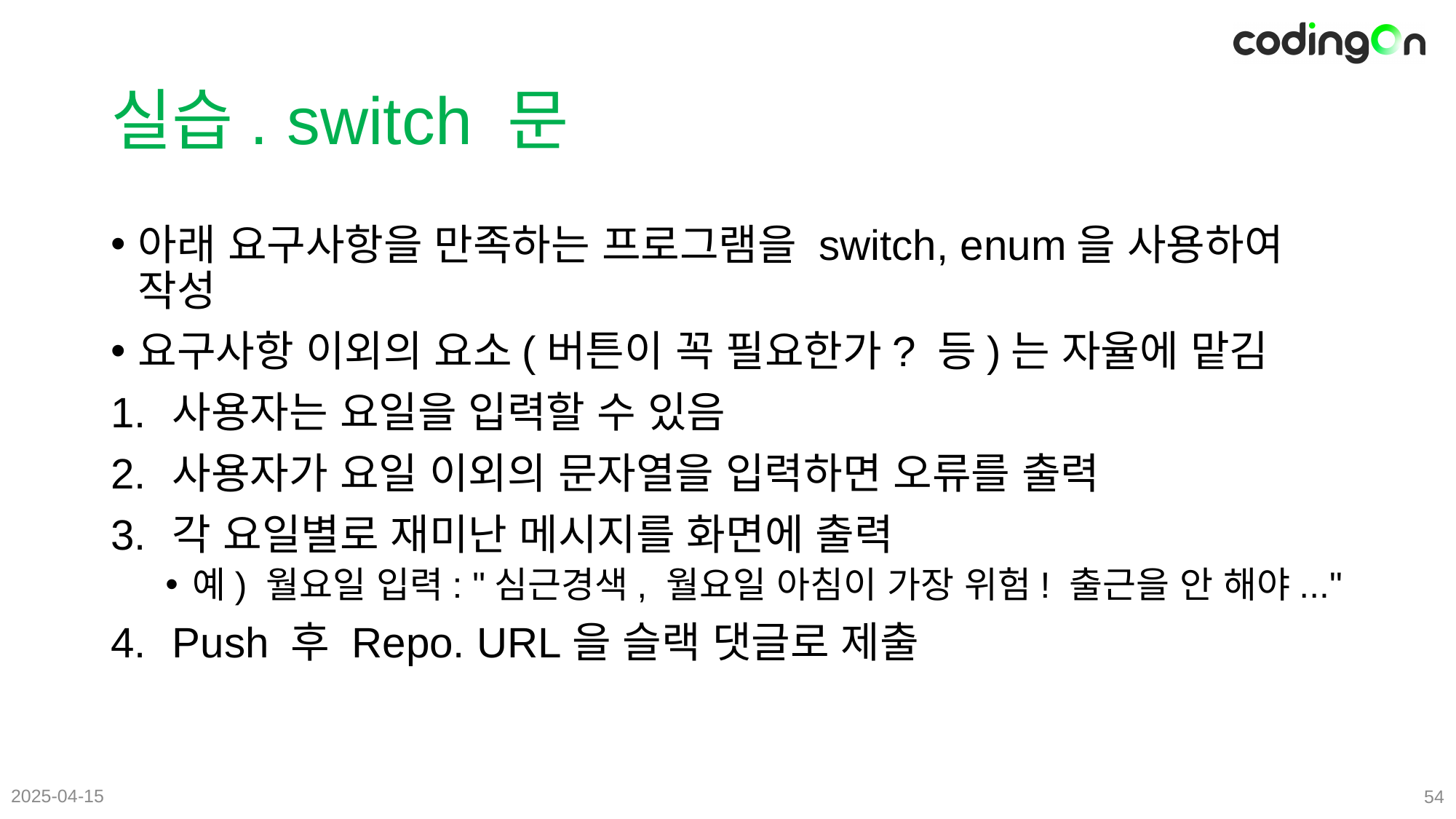

# 실습. switch 문
아래 요구사항을 만족하는 프로그램을 switch, enum을 사용하여 작성
요구사항 이외의 요소(버튼이 꼭 필요한가? 등)는 자율에 맡김
사용자는 요일을 입력할 수 있음
사용자가 요일 이외의 문자열을 입력하면 오류를 출력
각 요일별로 재미난 메시지를 화면에 출력
예) 월요일 입력: "심근경색, 월요일 아침이 가장 위험! 출근을 안 해야..."
Push 후 Repo. URL을 슬랙 댓글로 제출

2025-04-15
54